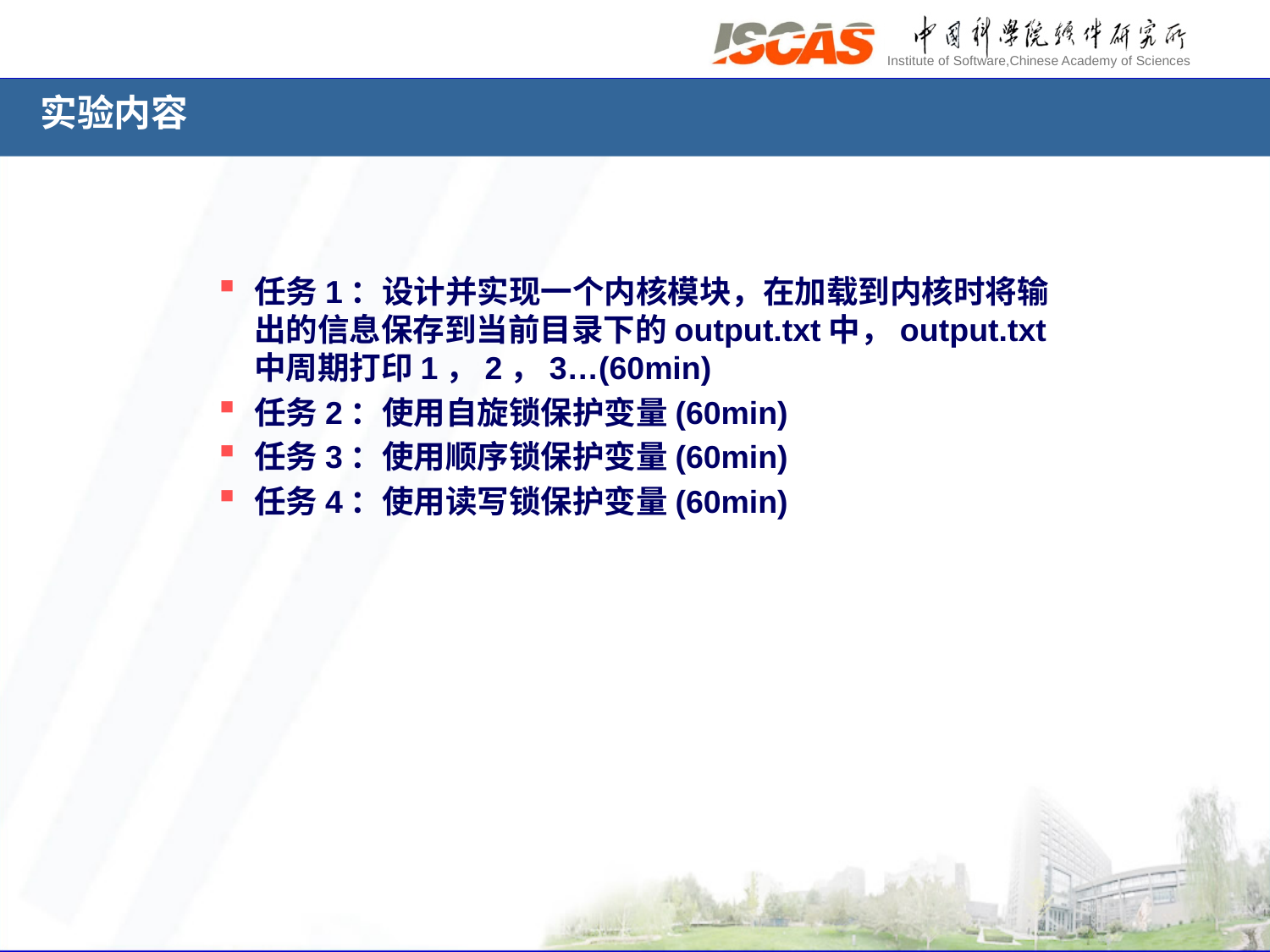

实验内容
任务1：设计并实现一个内核模块，在加载到内核时将输出的信息保存到当前目录下的output.txt中，output.txt中周期打印1，2，3…(60min)
任务2：使用自旋锁保护变量(60min)
任务3：使用顺序锁保护变量(60min)
任务4：使用读写锁保护变量(60min)